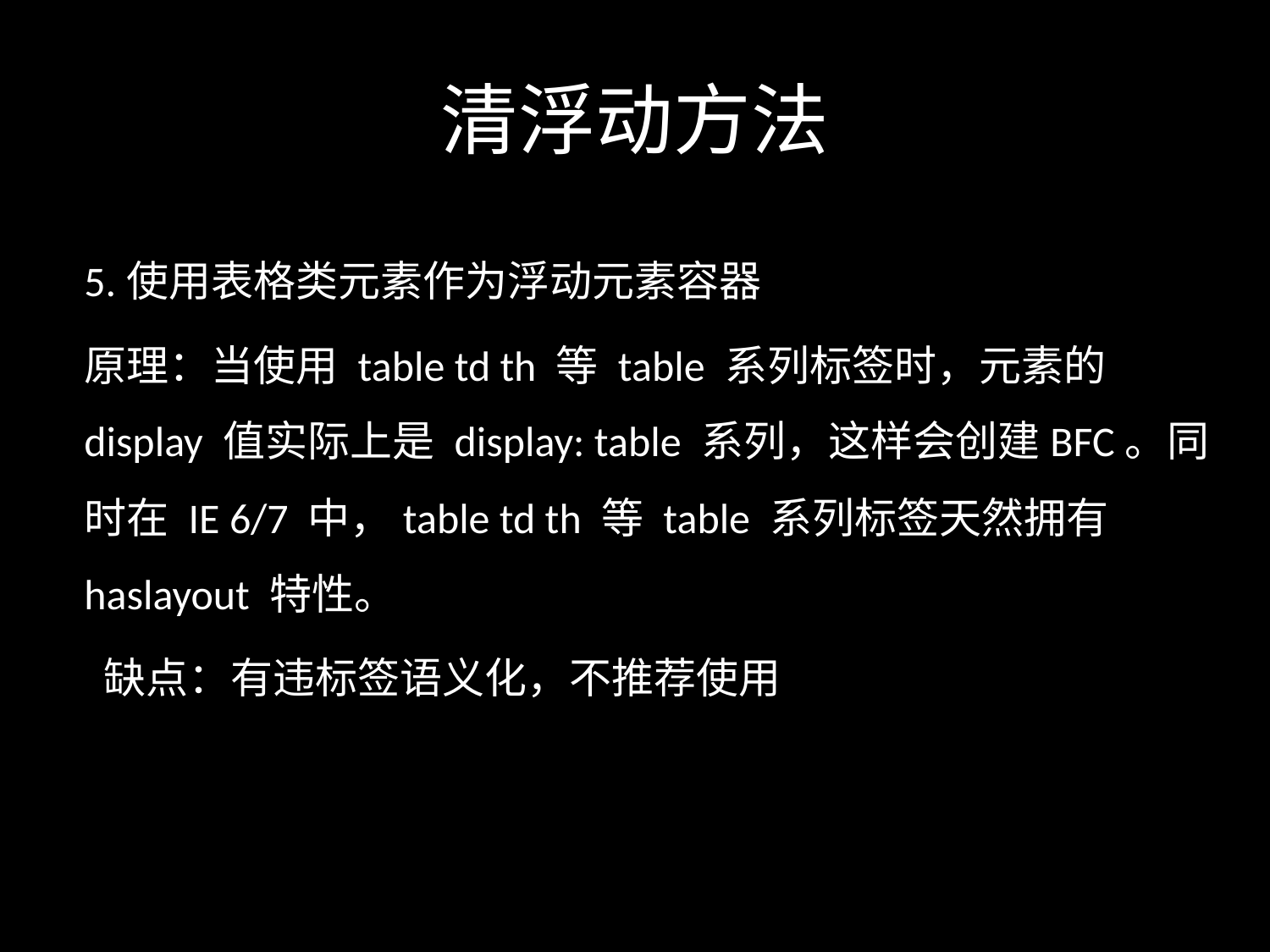

# 清浮动方法
5.使用表格类元素作为浮动元素容器
原理：当使用 table td th 等 table 系列标签时，元素的 display 值实际上是 display: table 系列，这样会创建BFC。同时在 IE 6/7 中，table td th 等 table 系列标签天然拥有 haslayout 特性。
 缺点：有违标签语义化，不推荐使用